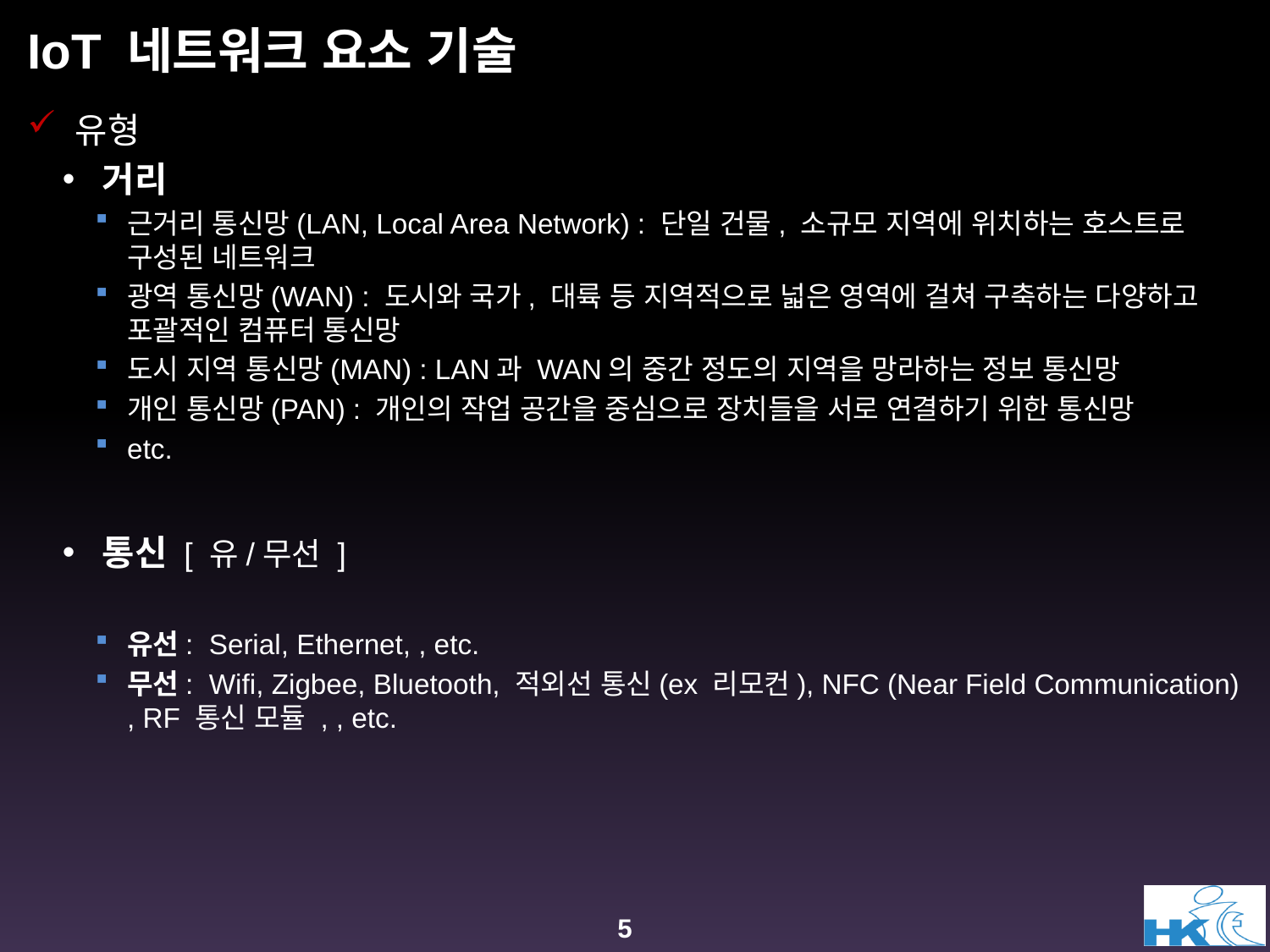

# IoT 네트워크 요소 기술
유형
거리
근거리 통신망(LAN, Local Area Network) : 단일 건물, 소규모 지역에 위치하는 호스트로 구성된 네트워크
광역 통신망(WAN) : 도시와 국가, 대륙 등 지역적으로 넓은 영역에 걸쳐 구축하는 다양하고 포괄적인 컴퓨터 통신망
도시 지역 통신망(MAN) : LAN과 WAN의 중간 정도의 지역을 망라하는 정보 통신망
개인 통신망(PAN) : 개인의 작업 공간을 중심으로 장치들을 서로 연결하기 위한 통신망
etc.

통신 [ 유/무선 ]

유선:  Serial, Ethernet, , etc.
무선:  Wifi, Zigbee, Bluetooth, 적외선 통신(ex 리모컨), NFC (Near Field Communication) , RF 통신 모듈 , , etc.
5